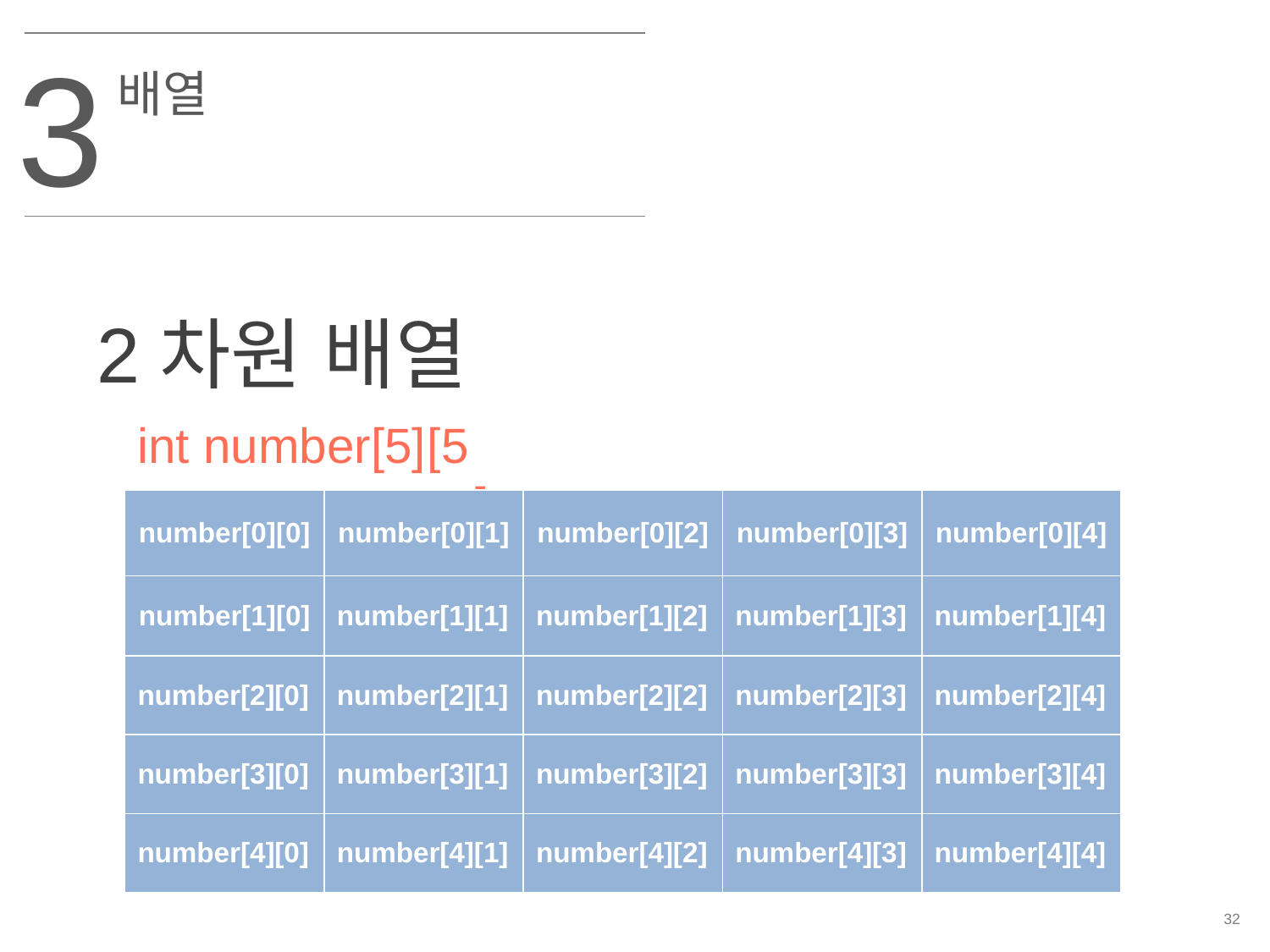

3
배열
2차원 배열
int number[5]
[5]
| number[0] | number[1] | number[2] | number[3] | number[4] |
| --- | --- | --- | --- | --- |
| number[0][0] | number[0][1] | number[0][2] | number[0][3] | number[0][4] |
| --- | --- | --- | --- | --- |
| number[1][0] | number[1][1] | number[1][2] | number[1][3] | number[1][4] |
| number[2][0] | number[2][1] | number[2][2] | number[2][3] | number[2][4] |
| number[3][0] | number[3][1] | number[3][2] | number[3][3] | number[3][4] |
| number[4][0] | number[4][1] | number[4][2] | number[4][3] | number[4][4] |